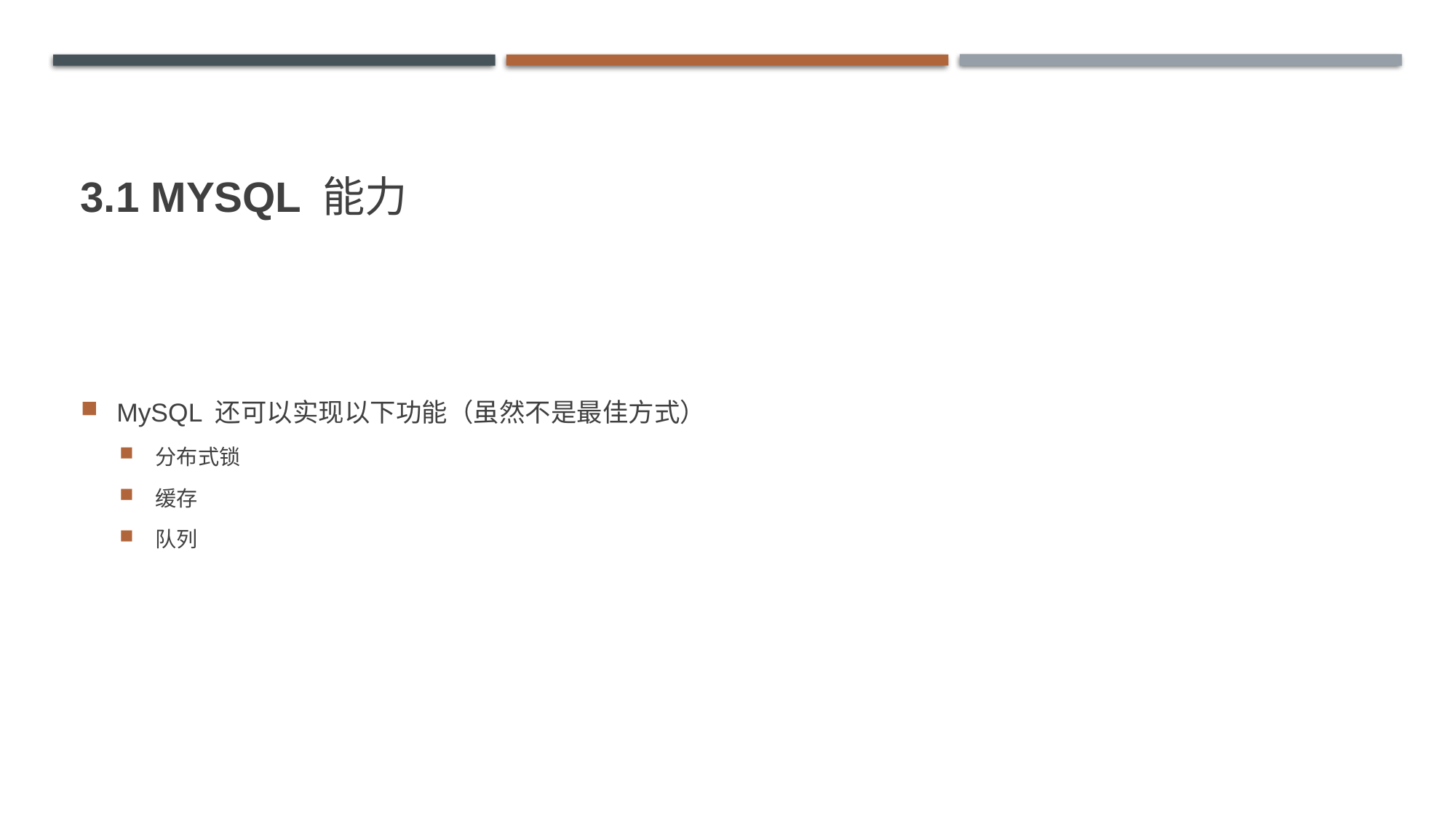

# 3.1 MySQL 能力
MySQL 还可以实现以下功能（虽然不是最佳方式）
分布式锁
缓存
队列